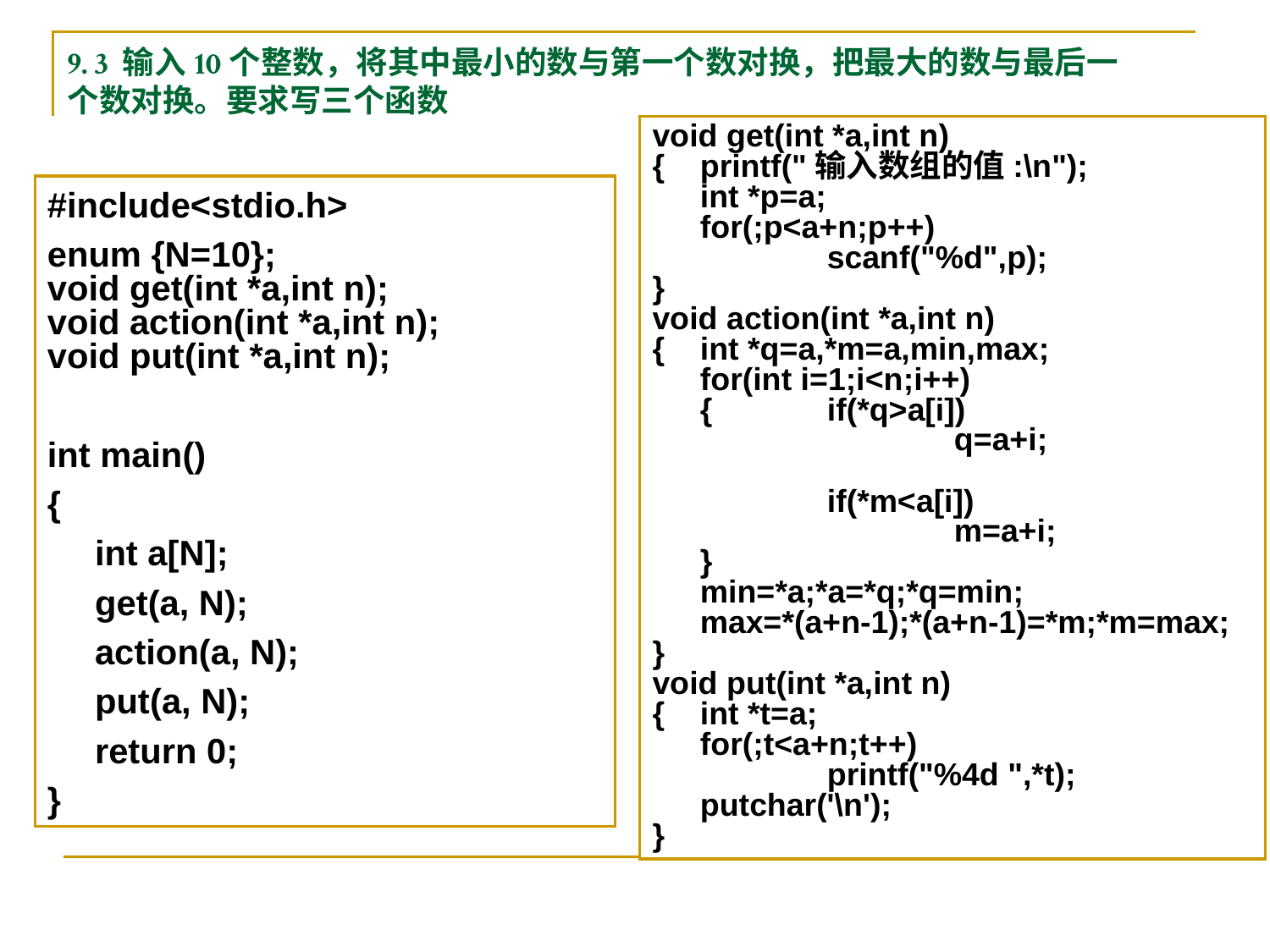

9. 3 输入10个整数，将其中最小的数与第一个数对换，把最大的数与最后一个数对换。要求写三个函数

void get(int *a,int n)
{	printf("输入数组的值:\n");
	int *p=a;
	for(;p<a+n;p++)
		scanf("%d",p);
}
void action(int *a,int n)
{	int *q=a,*m=a,min,max;
	for(int i=1;i<n;i++)
	{	if(*q>a[i])
			q=a+i;

		if(*m<a[i])
			m=a+i;
	}
	min=*a;*a=*q;*q=min;
	max=*(a+n-1);*(a+n-1)=*m;*m=max;
}
void put(int *a,int n)
{	int *t=a;
	for(;t<a+n;t++)
		printf("%4d ",*t);
	putchar('\n');
}
#include<stdio.h>
enum {N=10};
void get(int *a,int n);
void action(int *a,int n);
void put(int *a,int n);

int main()
{
	int a[N];
	get(a, N);
	action(a, N);
	put(a, N);
	return 0;
}